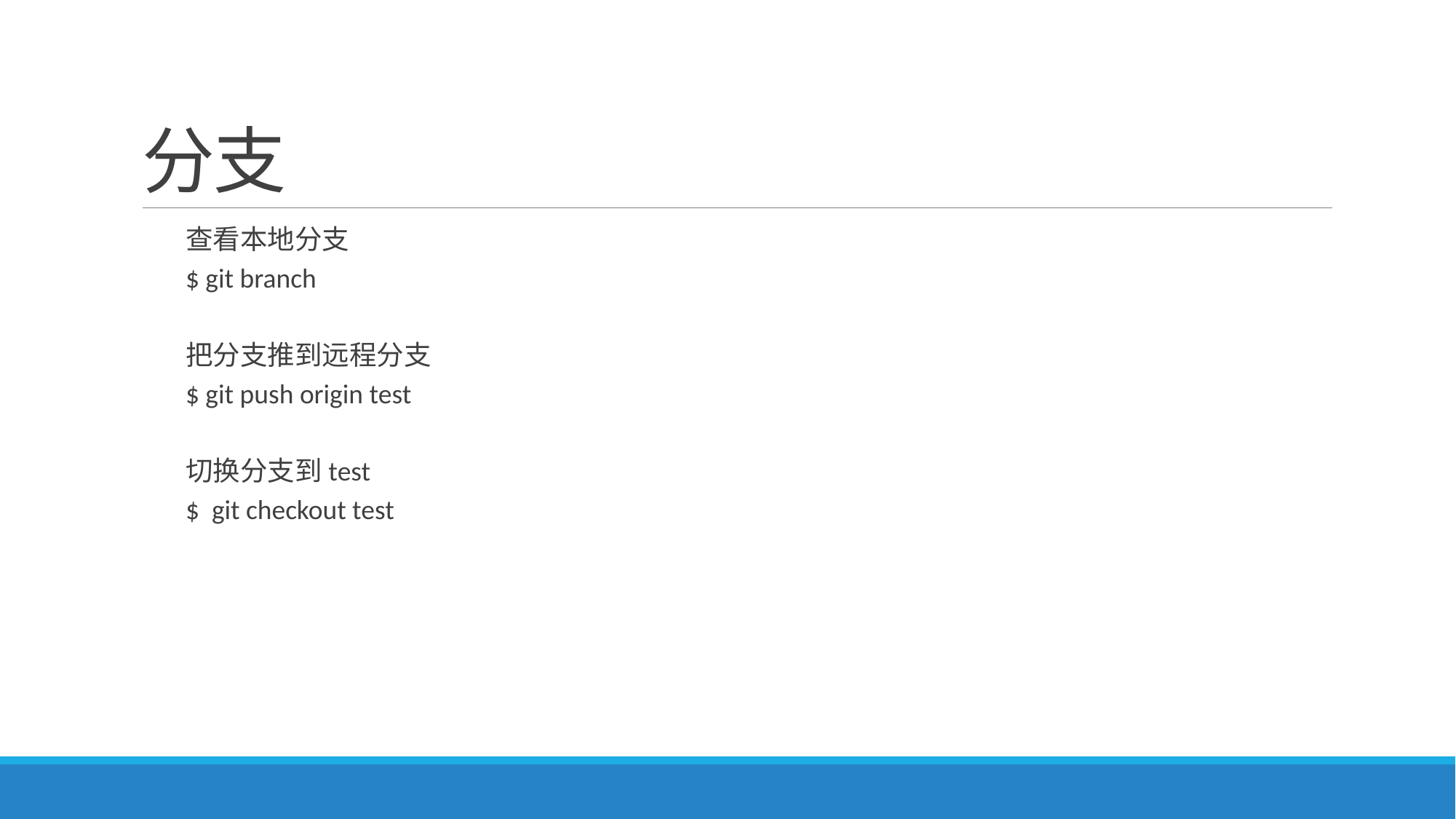

# 分支
查看本地分支
$ git branch

把分支推到远程分支
$ git push origin test

切换分支到test
$  git checkout test